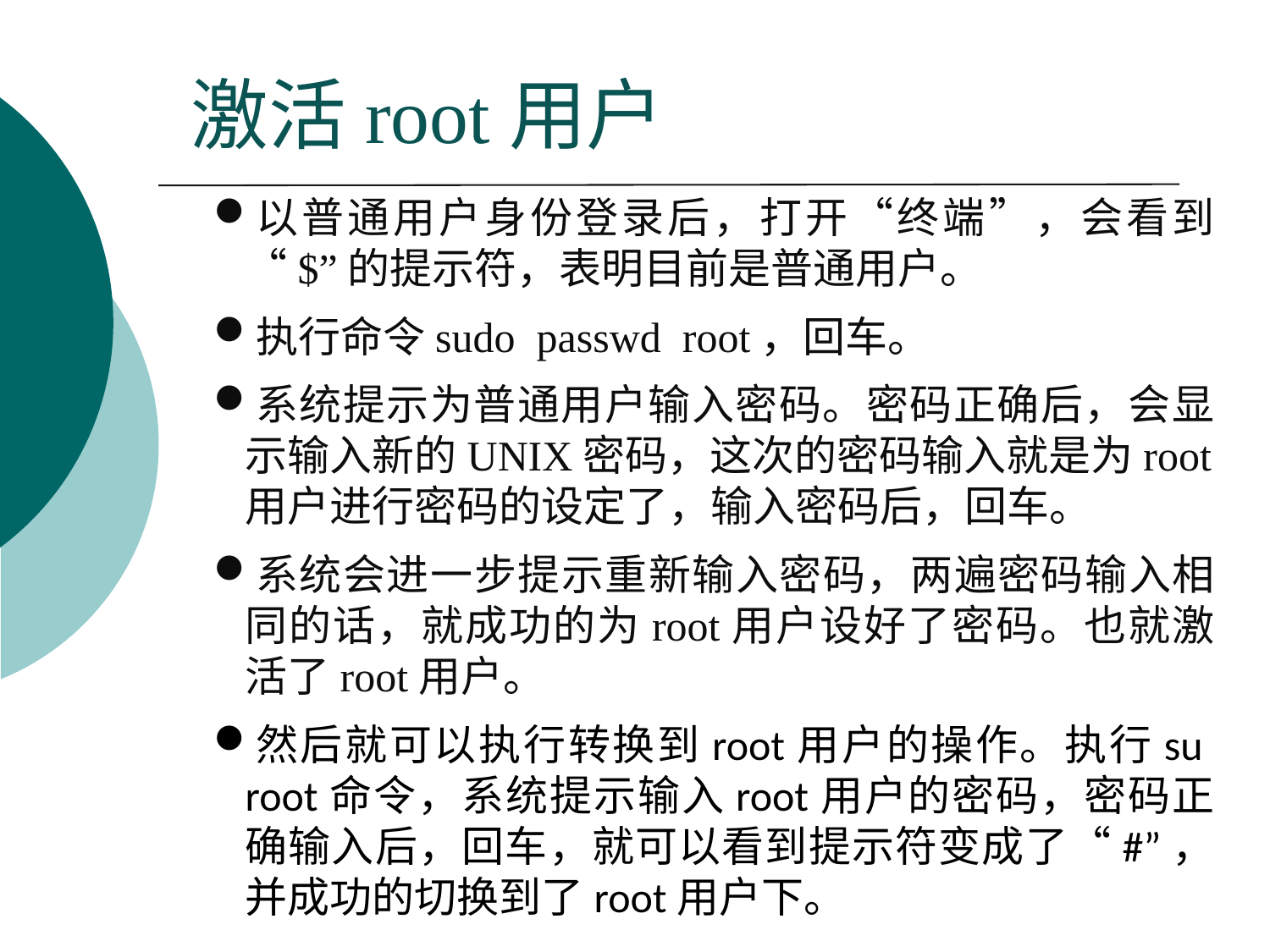

# 激活root用户
以普通用户身份登录后，打开“终端”，会看到“$”的提示符，表明目前是普通用户。
执行命令sudo  passwd  root，回车。
系统提示为普通用户输入密码。密码正确后，会显示输入新的UNIX密码，这次的密码输入就是为root用户进行密码的设定了，输入密码后，回车。
系统会进一步提示重新输入密码，两遍密码输入相同的话，就成功的为root用户设好了密码。也就激活了root用户。
然后就可以执行转换到root用户的操作。执行su  root命令，系统提示输入root用户的密码，密码正确输入后，回车，就可以看到提示符变成了“#”，并成功的切换到了root用户下。